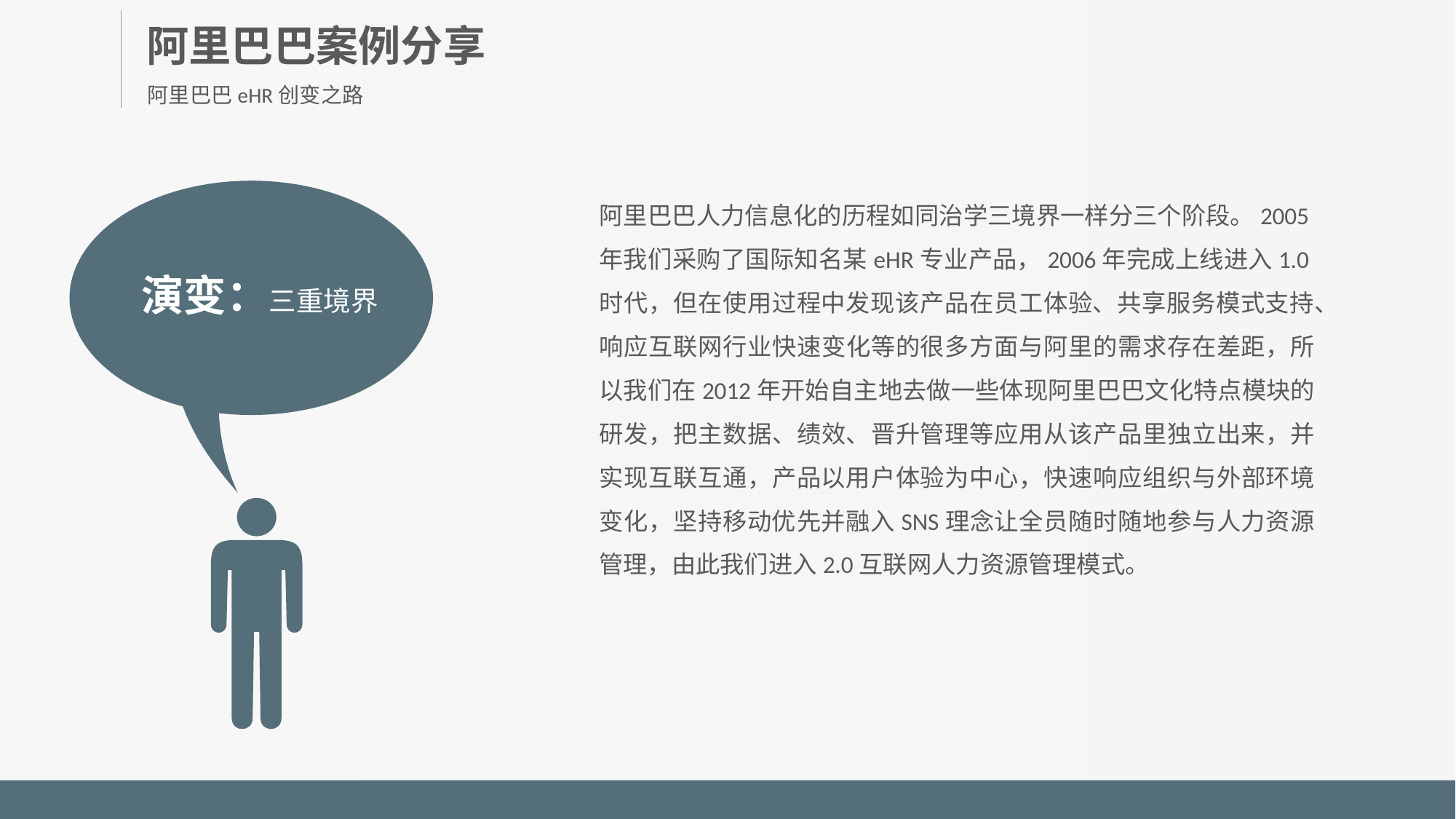

阿里巴巴案例分享
阿里巴巴eHR创变之路

阿里巴巴人力信息化的历程如同治学三境界一样分三个阶段。2005年我们采购了国际知名某eHR专业产品，2006年完成上线进入1.0时代，但在使用过程中发现该产品在员工体验、共享服务模式支持、响应互联网行业快速变化等的很多方面与阿里的需求存在差距，所以我们在2012年开始自主地去做一些体现阿里巴巴文化特点模块的研发，把主数据、绩效、晋升管理等应用从该产品里独立出来，并实现互联互通，产品以用户体验为中心，快速响应组织与外部环境变化，坚持移动优先并融入SNS理念让全员随时随地参与人力资源管理，由此我们进入2.0互联网人力资源管理模式。
演变：三重境界